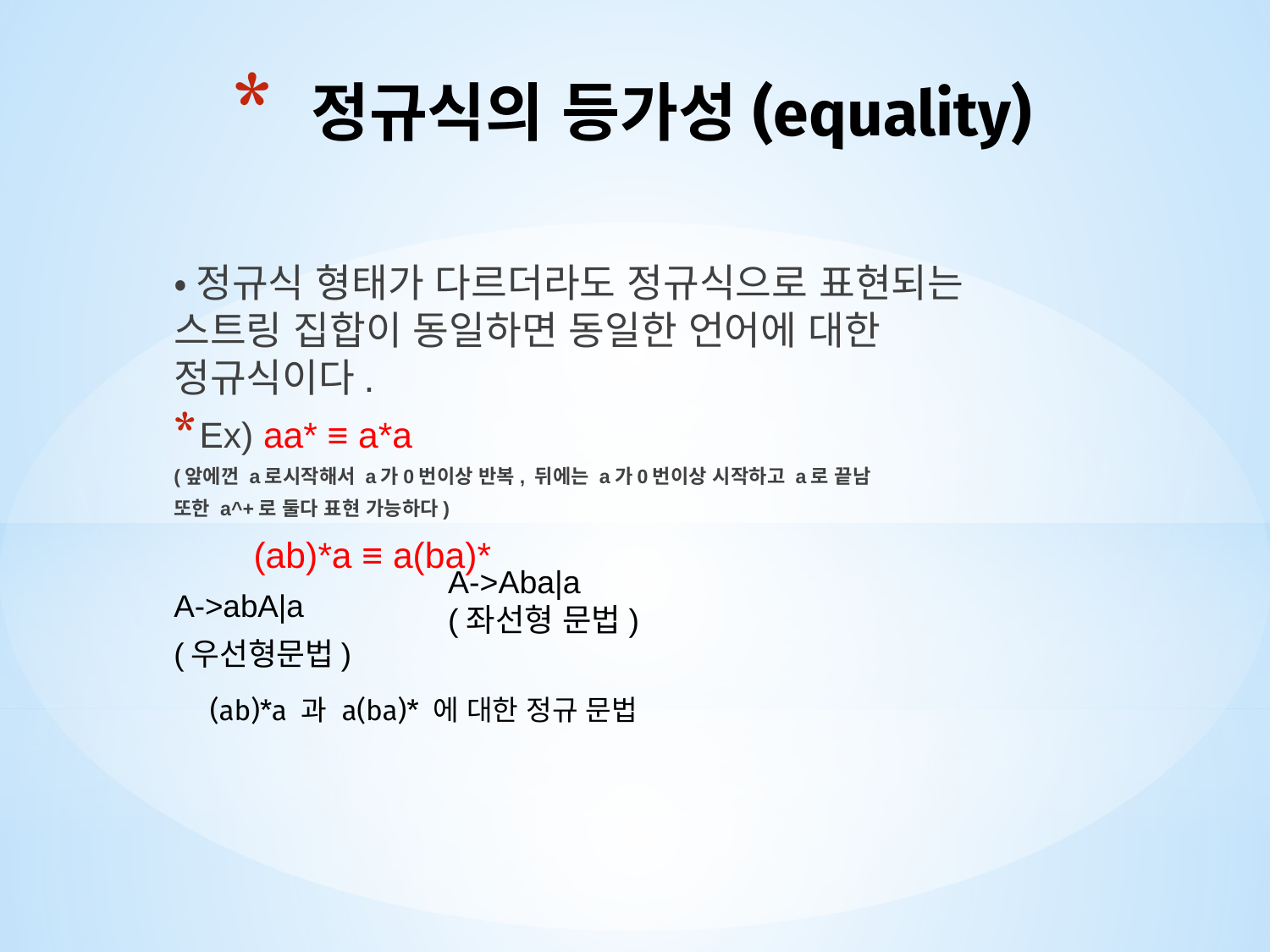

# 정규식의 등가성(equality)

•정규식 형태가 다르더라도 정규식으로 표현되는 스트링 집합이 동일하면 동일한 언어에 대한 정규식이다.
Ex) aa* ≡ a*a
	(앞에껀 a로시작해서 a가0번이상 반복, 뒤에는 a가0번이상 시작하고 a로 끝남
	또한 a^+로 둘다 표현 가능하다)
        (ab)*a ≡ a(ba)*
A->abA|a
(우선형문법)

A->Aba|a
(좌선형 문법)

 (ab)*a 과 a(ba)* 에 대한 정규 문법